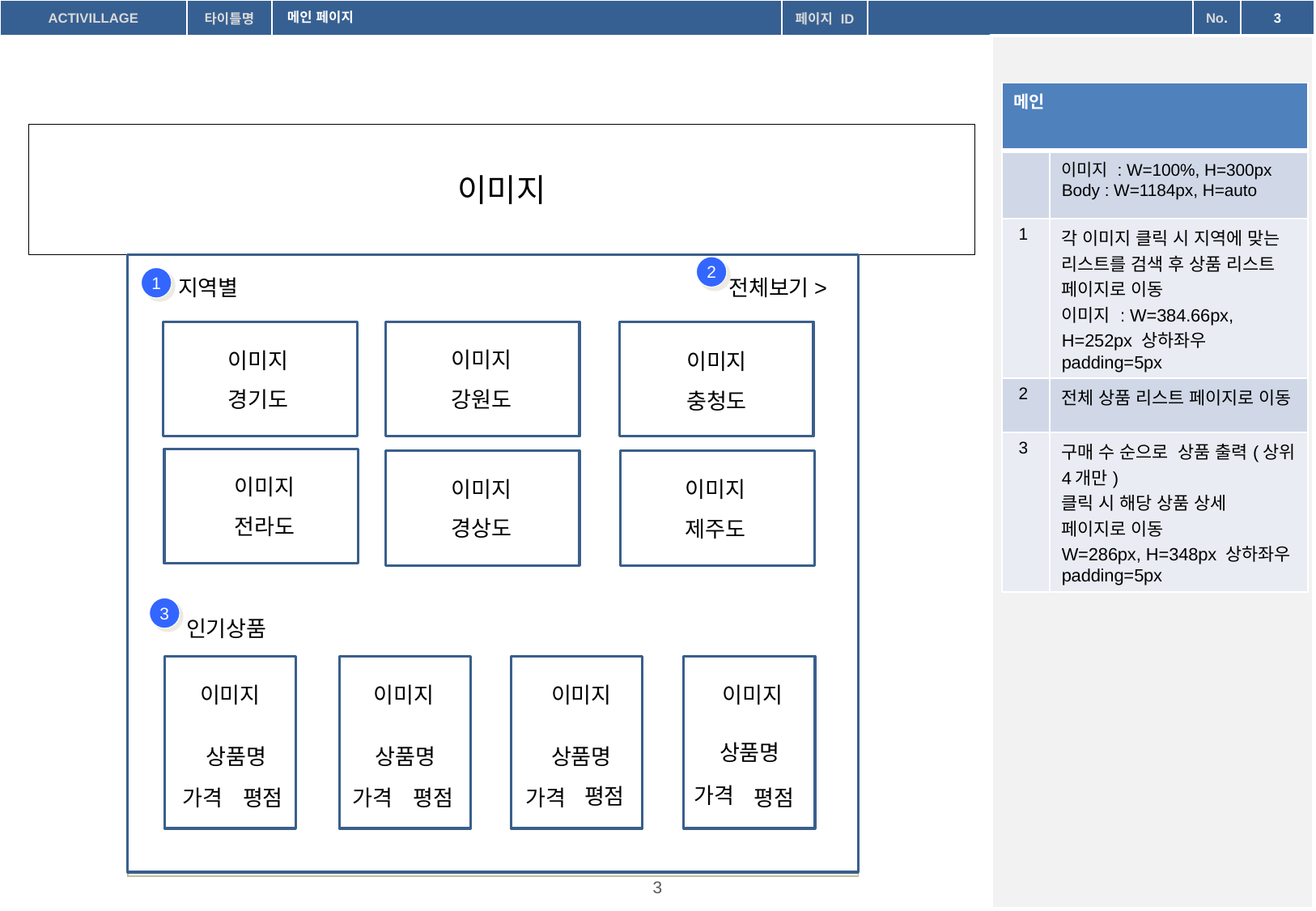

메인 페이지

| 메인 |  |
| --- | --- |
|  | 이미지 : W=100%, H=300px Body : W=1184px, H=auto |
| 1 | 각 이미지 클릭 시 지역에 맞는 리스트를 검색 후 상품 리스트 페이지로 이동 이미지 : W=384.66px, H=252px 상하좌우 padding=5px |
| 2 | 전체 상품 리스트 페이지로 이동 |
| 3 | 구매 수 순으로 상품 출력(상위 4개만) 클릭 시 해당 상품 상세 페이지로 이동 W=286px, H=348px 상하좌우 padding=5px |
이미지
1

2
1
지역별
전체보기>

이미지
이미지
이미지
강원도
경기도
충청도

이미지
이미지
이미지
전라도
경상도
제주도
3
인기상품

이미지
이미지
이미지
이미지
상품명
상품명
상품명
상품명
가격
평점
가격
평점
가격
평점
평점
가격